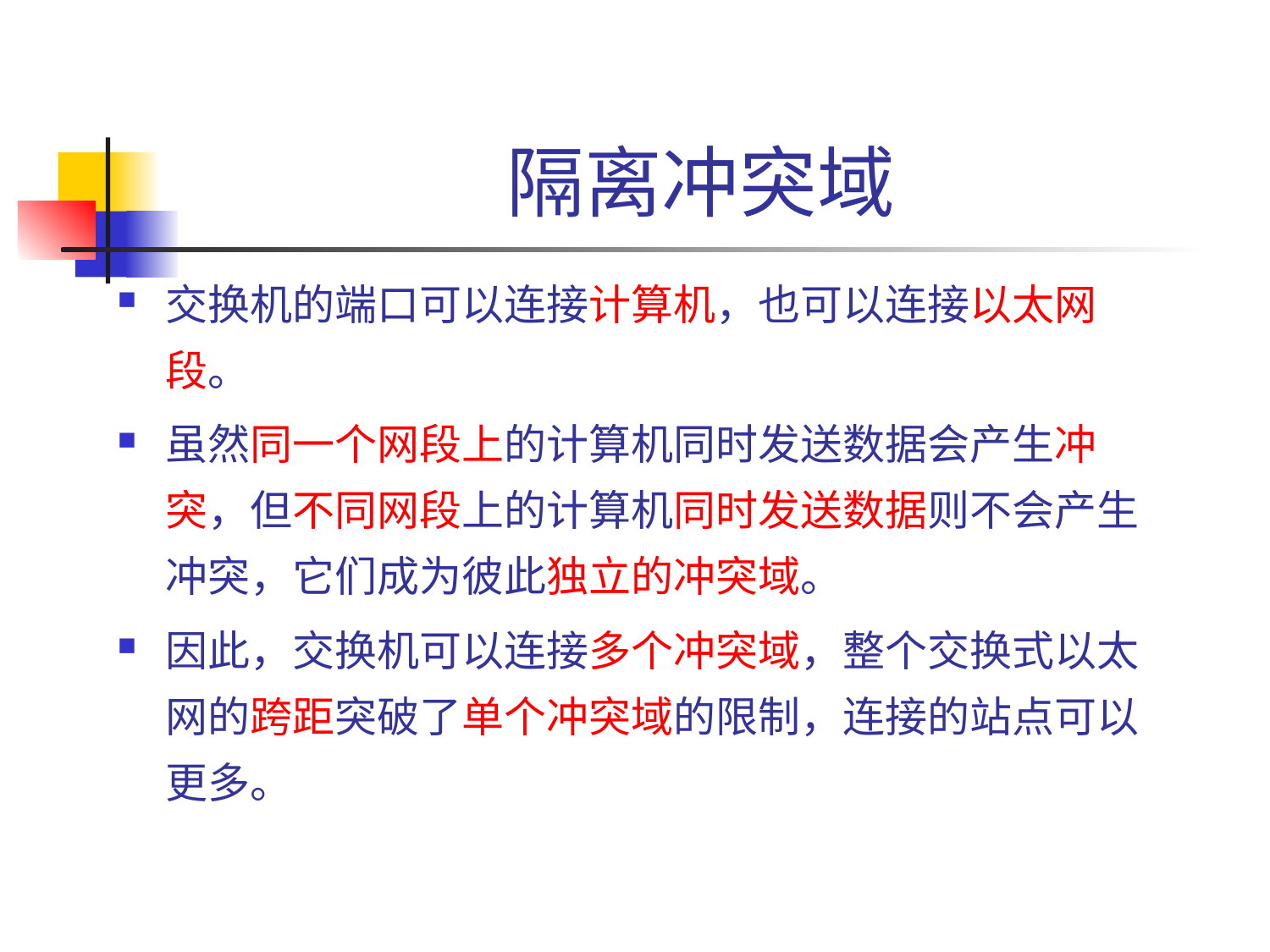

# 隔离冲突域
交换机的端口可以连接计算机，也可以连接以太网段。
虽然同一个网段上的计算机同时发送数据会产生冲突，但不同网段上的计算机同时发送数据则不会产生冲突，它们成为彼此独立的冲突域。
因此，交换机可以连接多个冲突域，整个交换式以太网的跨距突破了单个冲突域的限制，连接的站点可以更多。